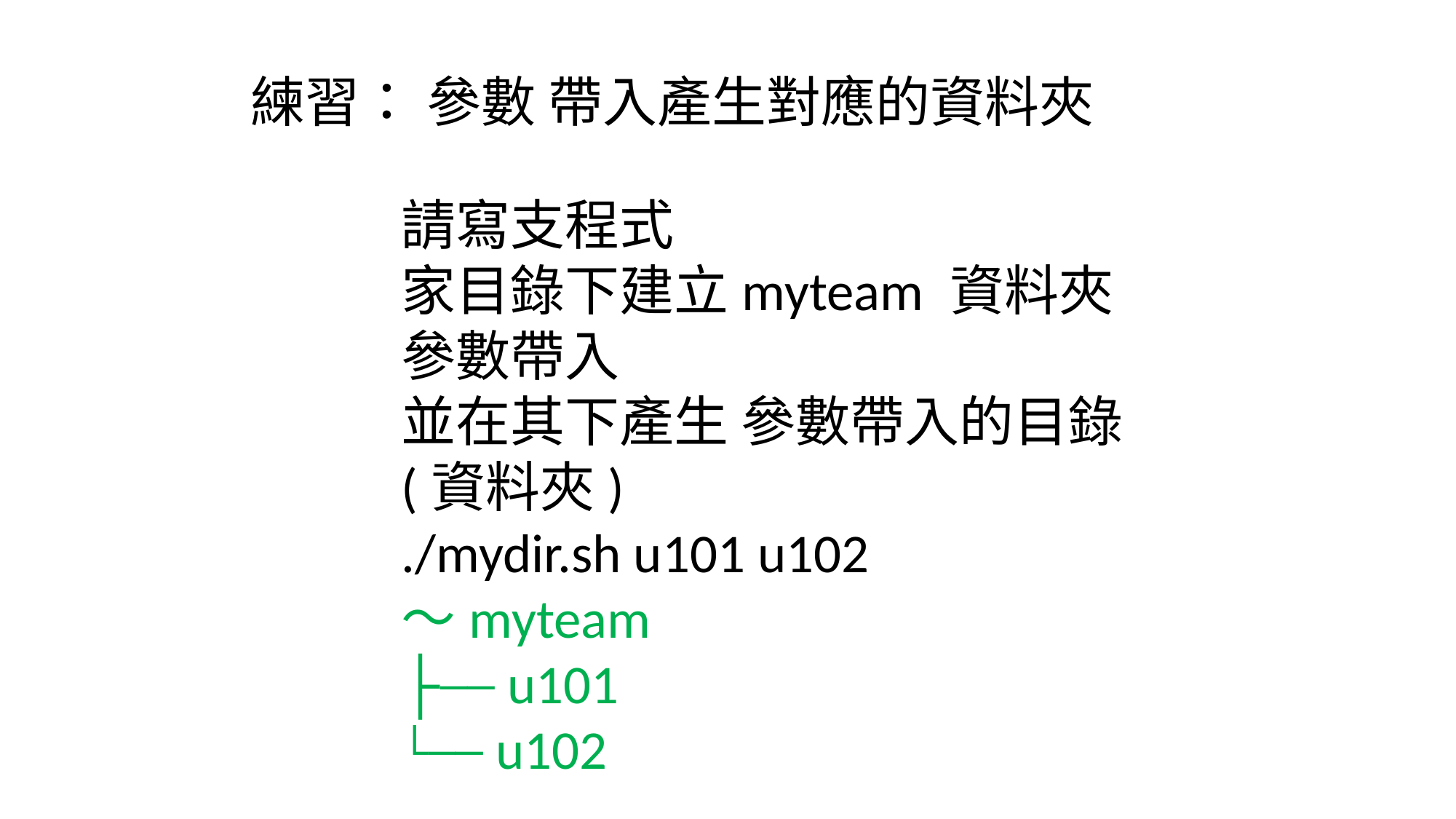

練習： 參數 帶入產生對應的資料夾
請寫支程式
家目錄下建立myteam 資料夾
參數帶入
並在其下產生 參數帶入的目錄(資料夾)
./mydir.sh u101 u102
～myteam
├── u101
└── u102